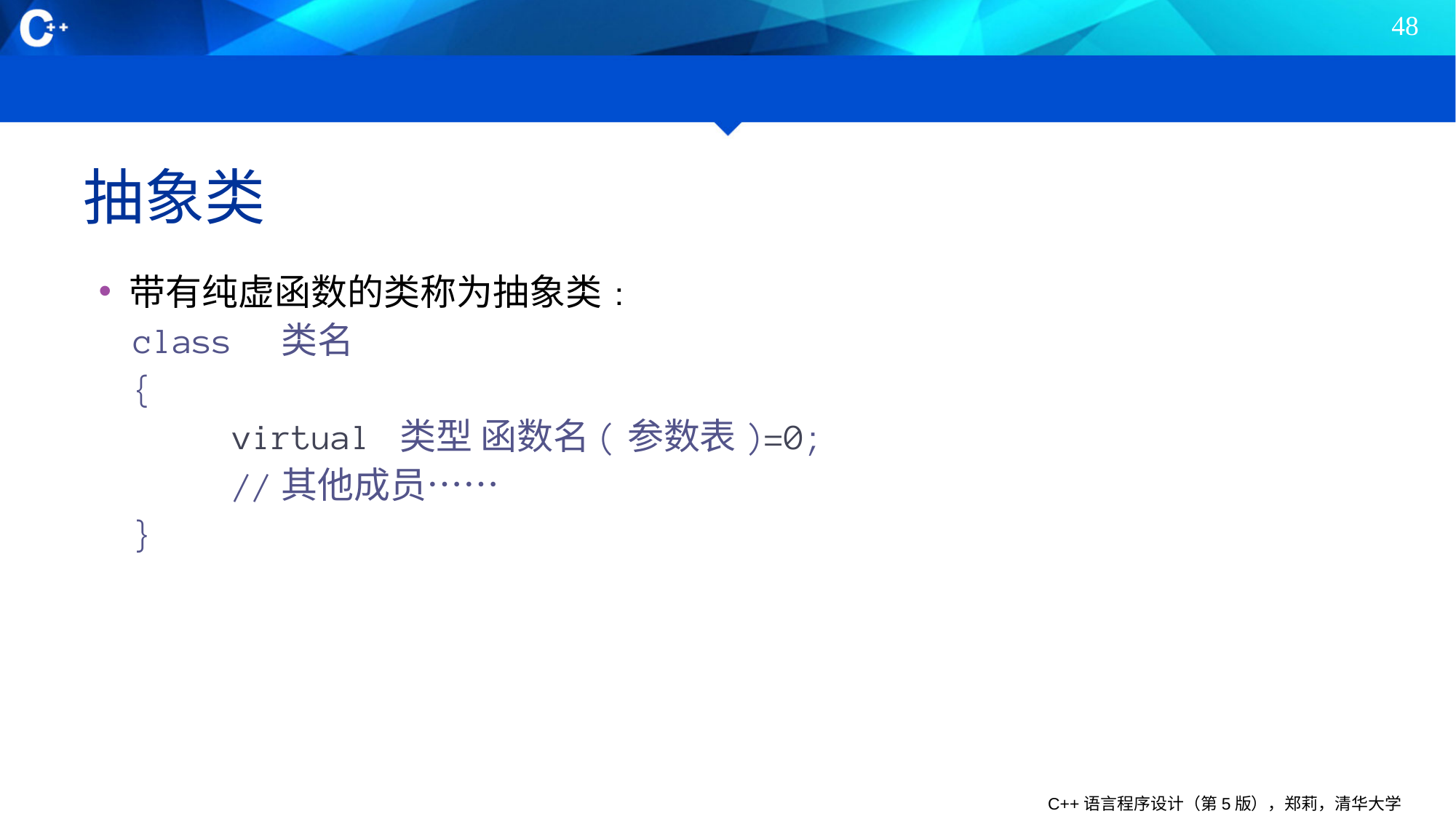

48
# 抽象类
带有纯虚函数的类称为抽象类:
class  类名
{
     virtual 类型 函数名(参数表)=0;
     //其他成员……
}